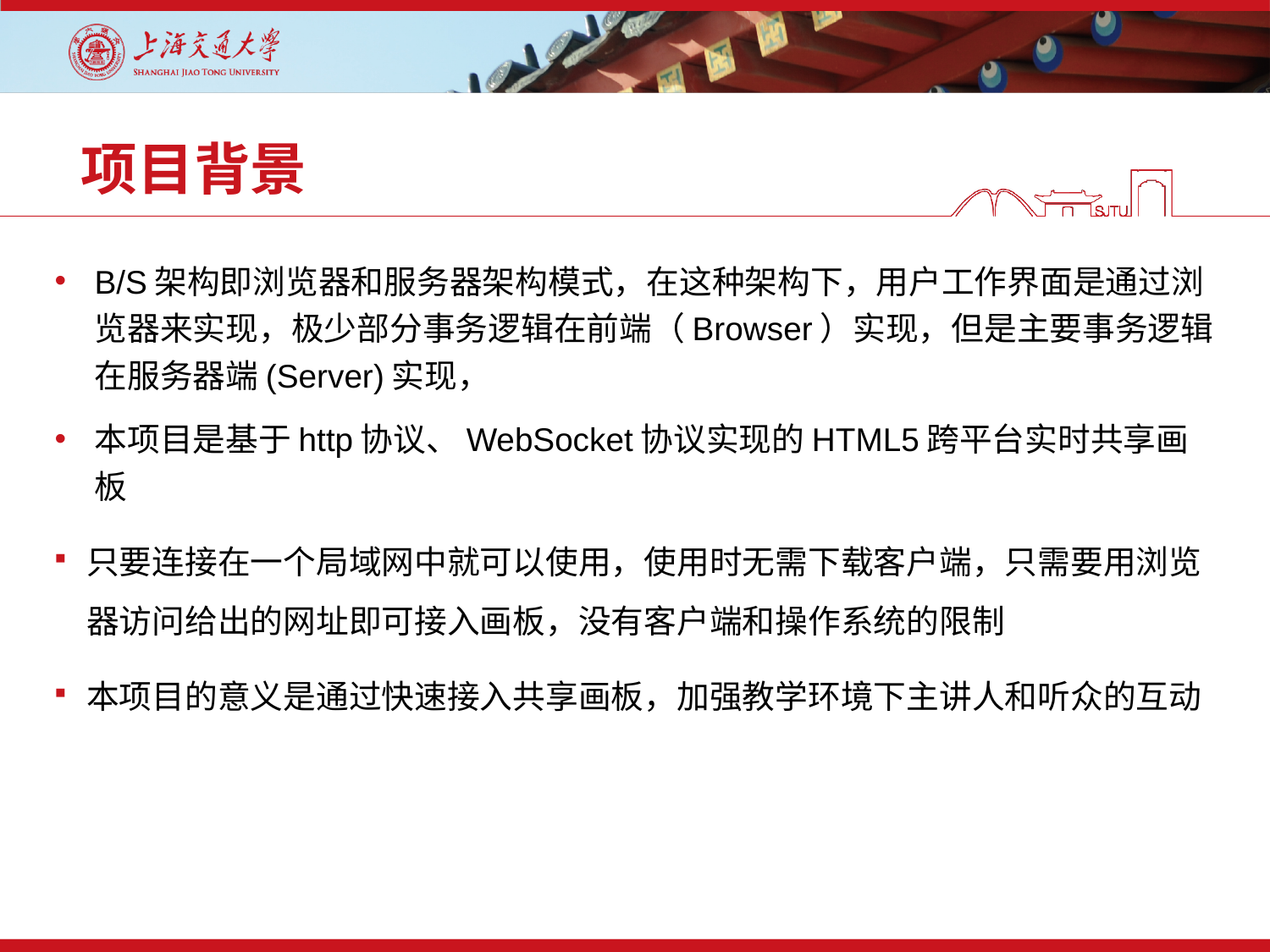

# 项目背景
B/S架构即浏览器和服务器架构模式，在这种架构下，用户工作界面是通过浏览器来实现，极少部分事务逻辑在前端（Browser）实现，但是主要事务逻辑在服务器端(Server)实现，
本项目是基于http协议、WebSocket协议实现的HTML5跨平台实时共享画板
只要连接在一个局域网中就可以使用，使用时无需下载客户端，只需要用浏览器访问给出的网址即可接入画板，没有客户端和操作系统的限制
本项目的意义是通过快速接入共享画板，加强教学环境下主讲人和听众的互动